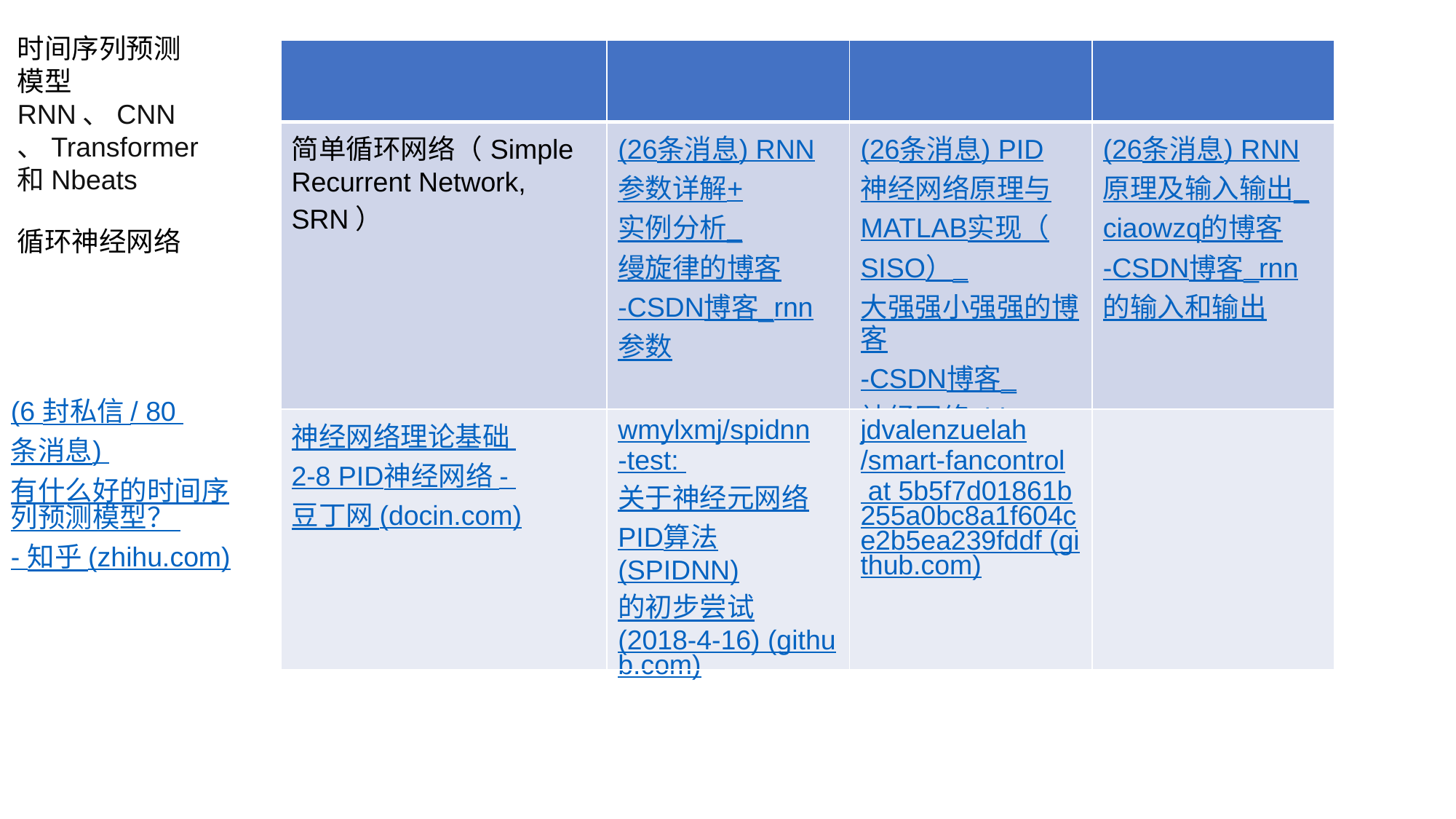

时间序列预测模型RNN、CNN、Transformer和Nbeats
|  |  |  |  |
| --- | --- | --- | --- |
| 简单循环网络（Simple Recurrent Network, SRN） | (26条消息) RNN参数详解+实例分析\_缦旋律的博客-CSDN博客\_rnn参数 | (26条消息) PID神经网络原理与MATLAB实现（SISO）\_大强强小强强的博客-CSDN博客\_神经网络pid | (26条消息) RNN原理及输入输出\_ciaowzq的博客-CSDN博客\_rnn的输入和输出 |
| 神经网络理论基础 2-8 PID神经网络 - 豆丁网 (docin.com) | wmylxmj/spidnn-test: 关于神经元网络PID算法(SPIDNN)的初步尝试(2018-4-16) (github.com) | jdvalenzuelah/smart-fancontrol at 5b5f7d01861b255a0bc8a1f604ce2b5ea239fddf (github.com) |  |
循环神经网络
(6 封私信 / 80 条消息) 有什么好的时间序列预测模型？ - 知乎 (zhihu.com)